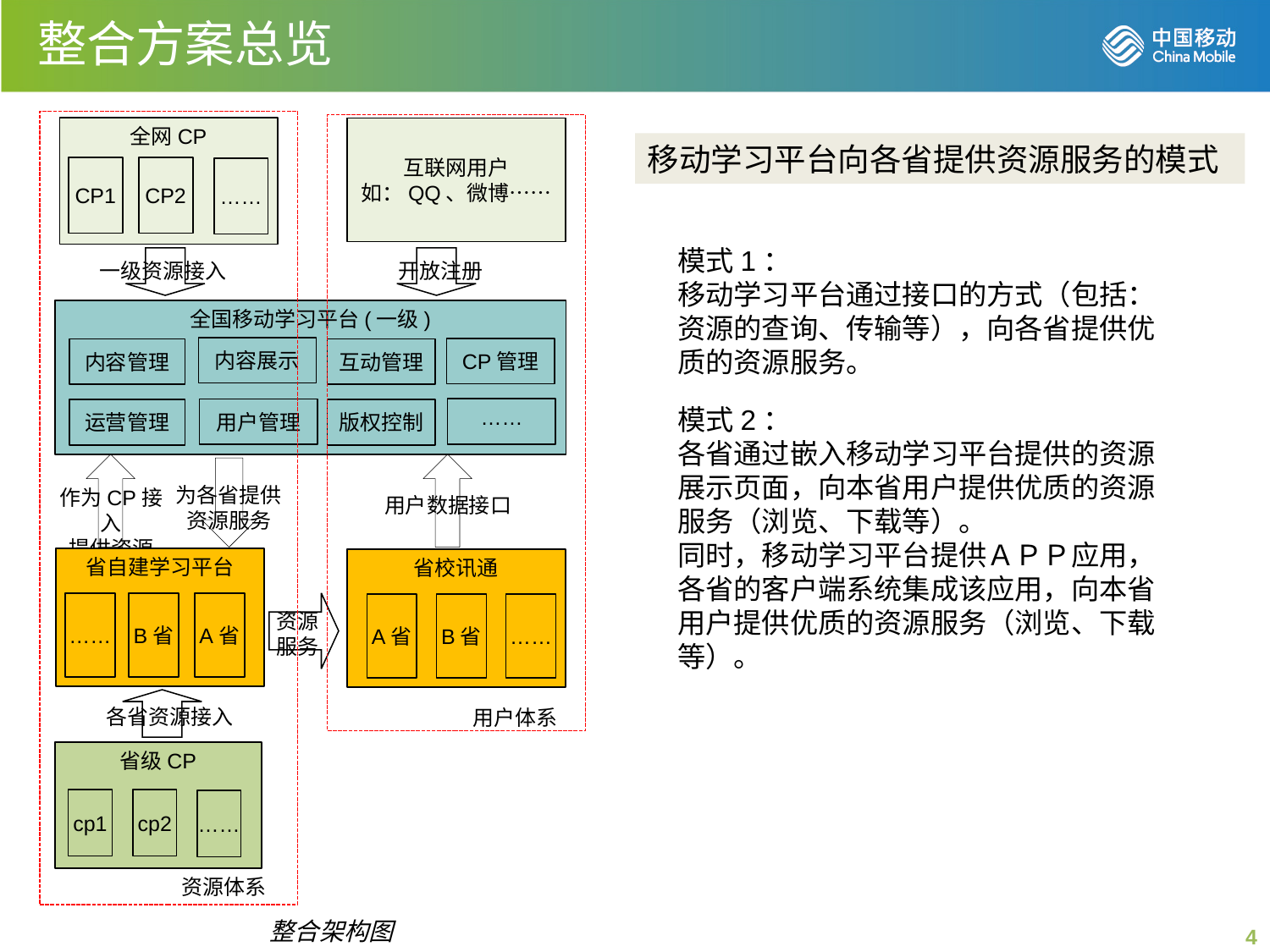

整合方案总览

全网CP
互联网用户
如：QQ、微博……
CP2
CP1
……

一级资源接入
开放注册
全国移动学习平台(一级)
内容展示
内容管理
互动管理
用户管理
运营管理
版权控制
为各省提供资源服务
作为CP接入
提供资源
用户数据接口
省自建学习平台
省校讯通
……
B省
A省
A省
B省
……

资源
服务

各省资源接入
省级CP
cp2
cp1
……
移动学习平台向各省提供资源服务的模式
模式1：
移动学习平台通过接口的方式（包括：资源的查询、传输等），向各省提供优质的资源服务。
CP管理
模式2：
各省通过嵌入移动学习平台提供的资源展示页面，向本省用户提供优质的资源服务（浏览、下载等）。
同时，移动学习平台提供ＡＰＰ应用，各省的客户端系统集成该应用，向本省用户提供优质的资源服务（浏览、下载等）。
……

用户体系
资源体系
整合架构图